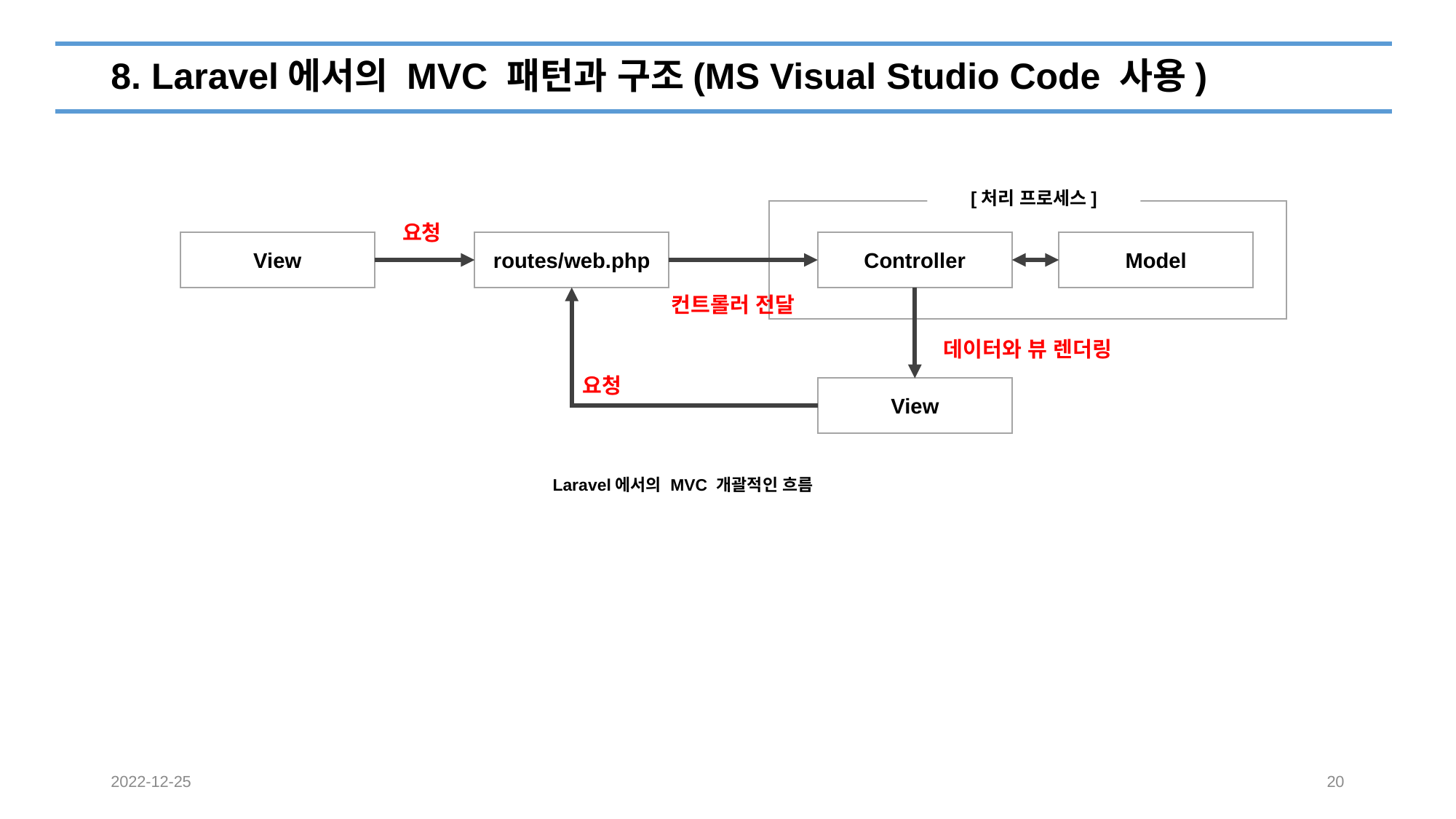

# 8. Laravel에서의 MVC 패턴과 구조(MS Visual Studio Code 사용)
[처리 프로세스]

요청
View
routes/web.php
Controller
Model
컨트롤러 전달
데이터와 뷰 렌더링
요청
View
Laravel에서의 MVC 개괄적인 흐름
2022-12-25
20